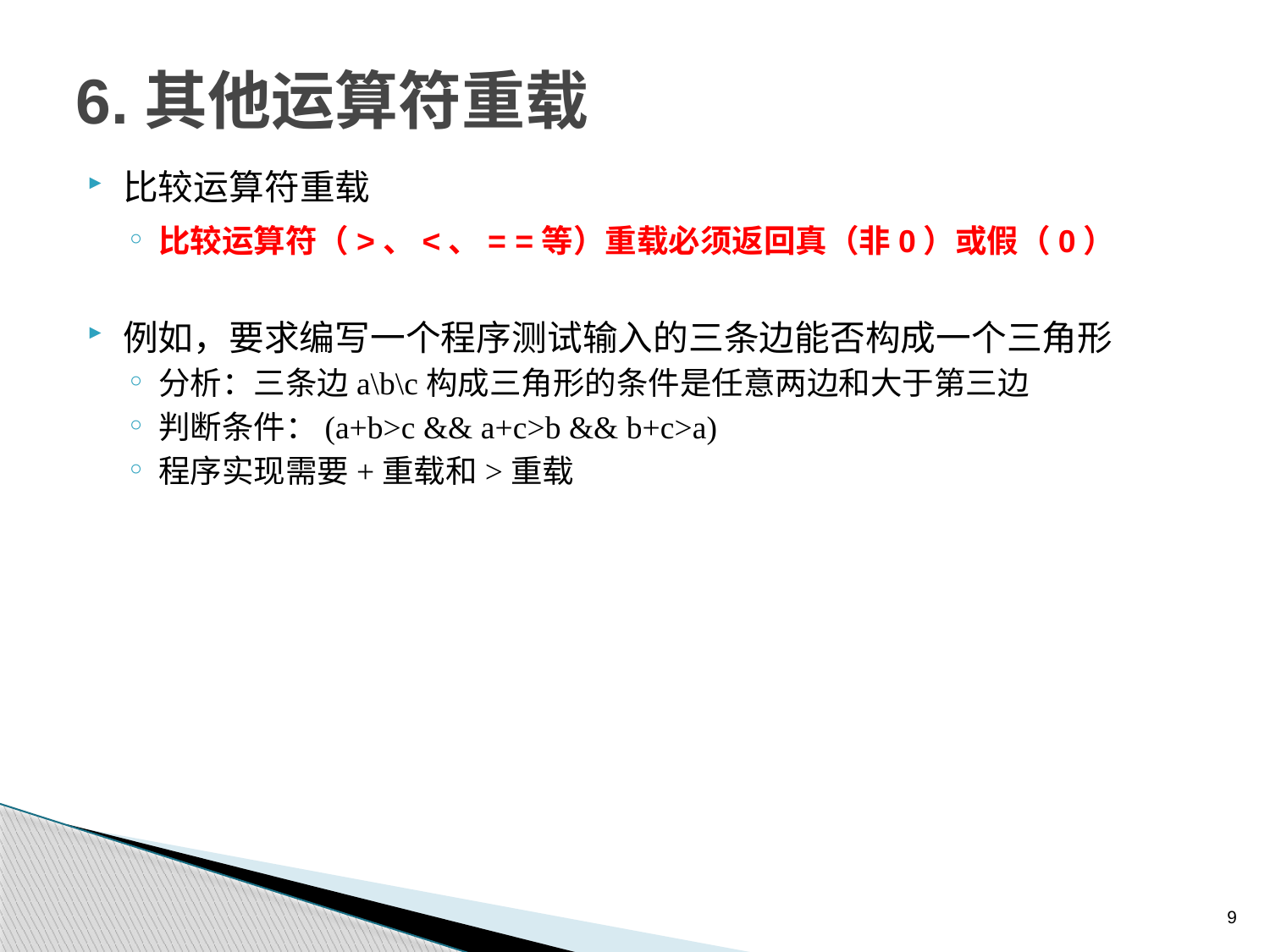

# 6.其他运算符重载
比较运算符重载
比较运算符（>、<、= =等）重载必须返回真（非0）或假（0）

例如，要求编写一个程序测试输入的三条边能否构成一个三角形
分析：三条边a\b\c构成三角形的条件是任意两边和大于第三边
判断条件：(a+b>c && a+c>b && b+c>a)
程序实现需要+重载和>重载

9